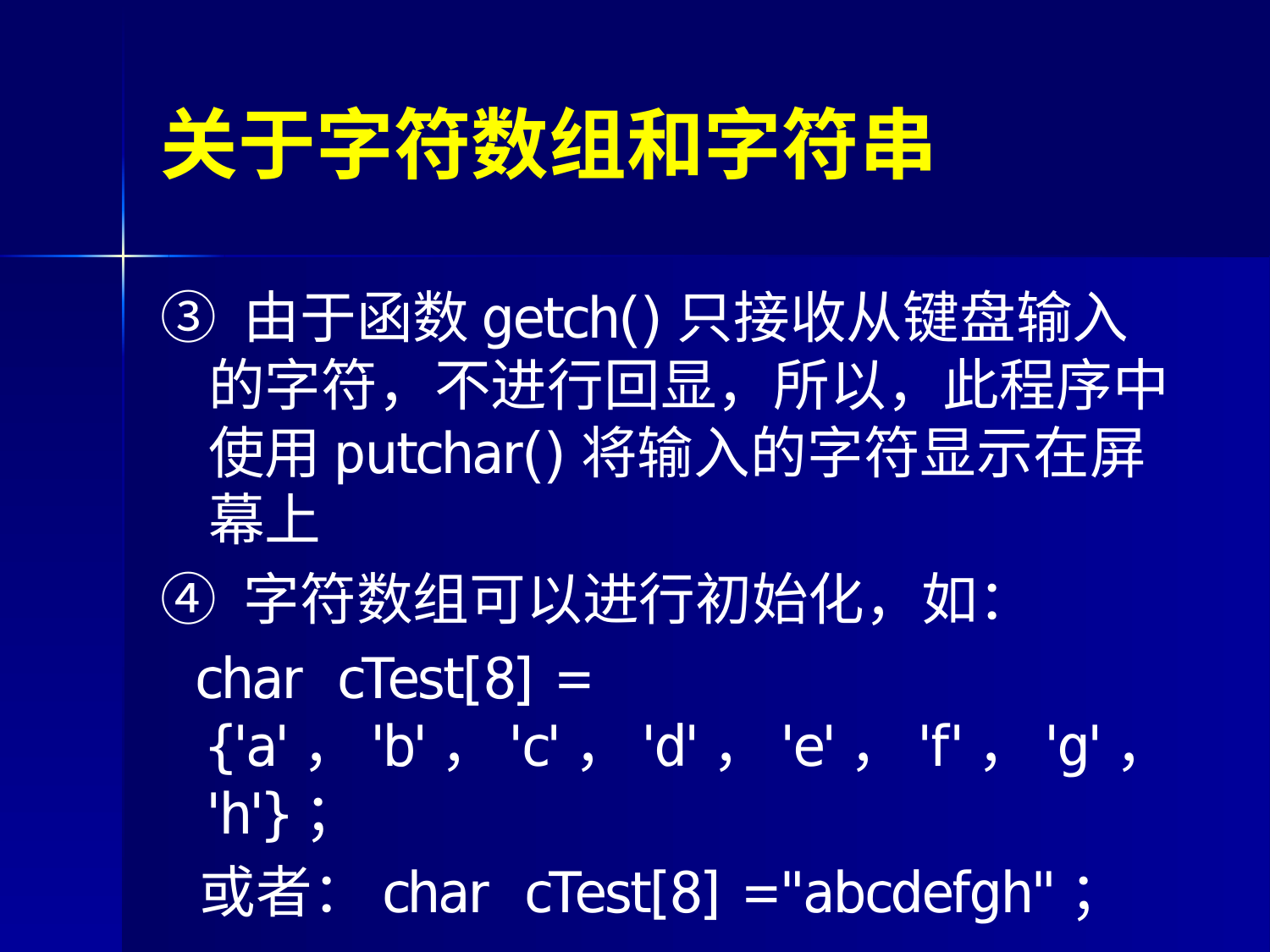

# 关于字符数组和字符串
③ 由于函数getch()只接收从键盘输入的字符，不进行回显，所以，此程序中使用putchar()将输入的字符显示在屏幕上
④ 字符数组可以进行初始化，如：
  char  cTest[8] = {'a'，'b'，'c'，'d'，'e'，'f'，'g'，'h'}；
  或者：char  cTest[8] ="abcdefgh"；